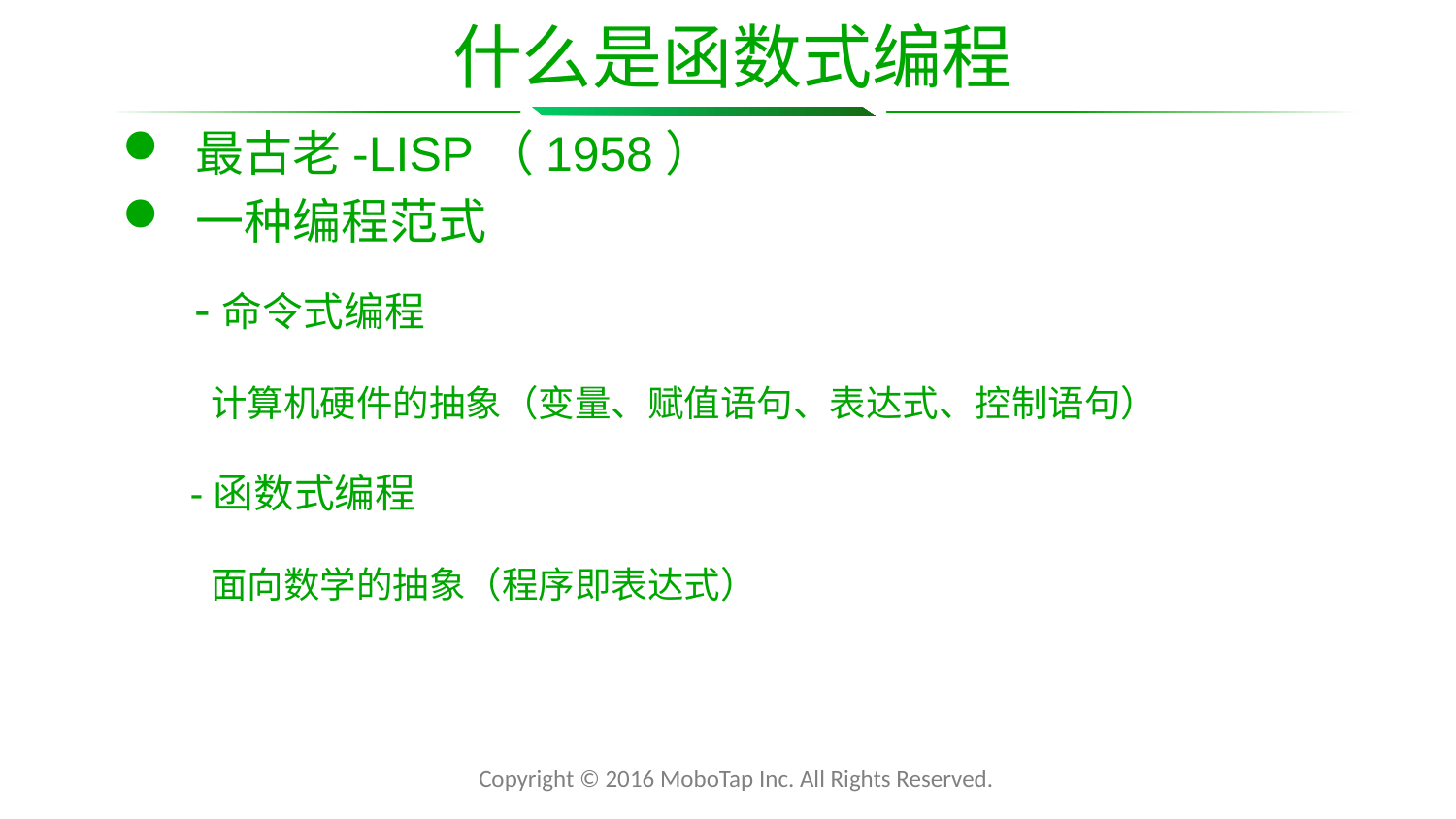

# 什么是函数式编程
最古老-LISP（1958）
一种编程范式
    -命令式编程
     计算机硬件的抽象（变量、赋值语句、表达式、控制语句）
    -函数式编程
     面向数学的抽象（程序即表达式）
Copyright © 2016 MoboTap Inc. All Rights Reserved.